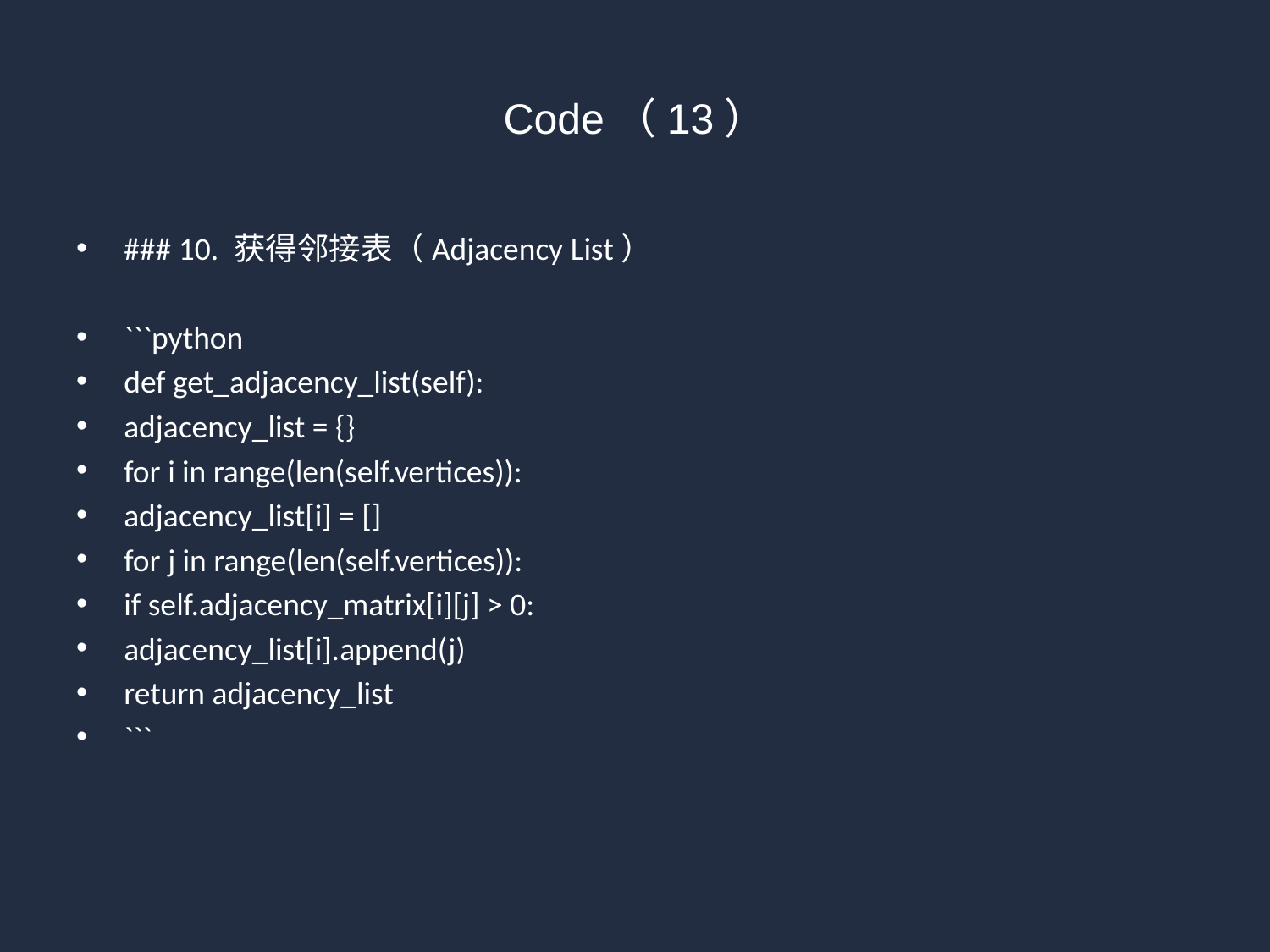

# Code（13）
### 10. 获得邻接表（Adjacency List）

```python
def get_adjacency_list(self):
adjacency_list = {}
for i in range(len(self.vertices)):
adjacency_list[i] = []
for j in range(len(self.vertices)):
if self.adjacency_matrix[i][j] > 0:
adjacency_list[i].append(j)
return adjacency_list
```